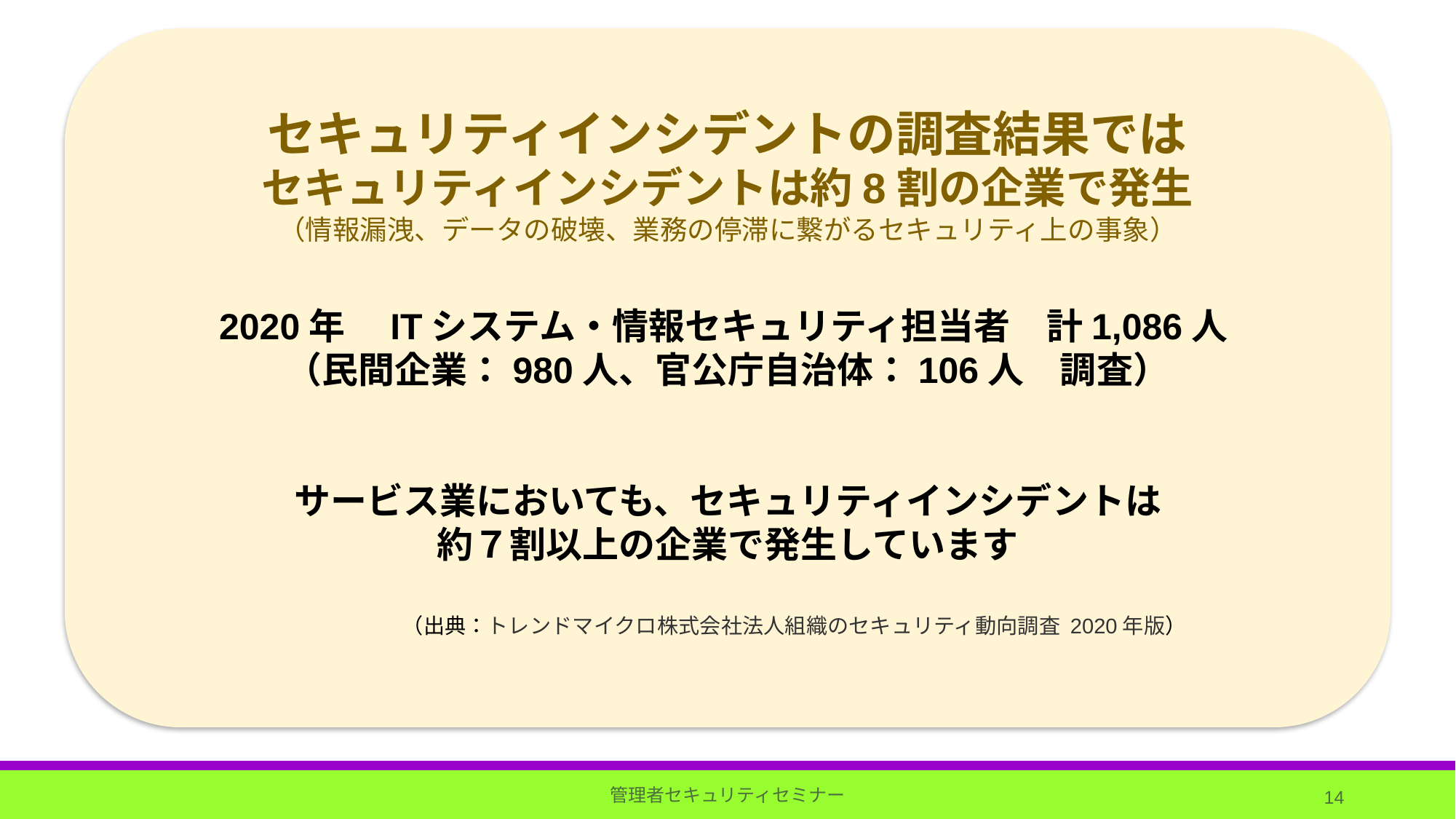

セキュリティインシデントの調査結果では
セキュリティインシデントは約8割の企業で発生
（情報漏洩、データの破壊、業務の停滞に繋がるセキュリティ上の事象）

2020年　ITシステム・情報セキュリティ担当者　計1,086人
（民間企業：980人、官公庁自治体：106人　調査）

サービス業においても、セキュリティインシデントは
約７割以上の企業で発生しています

（出典：トレンドマイクロ株式会社法人組織のセキュリティ動向調査 2020年版）

管理者セキュリティセミナー
14